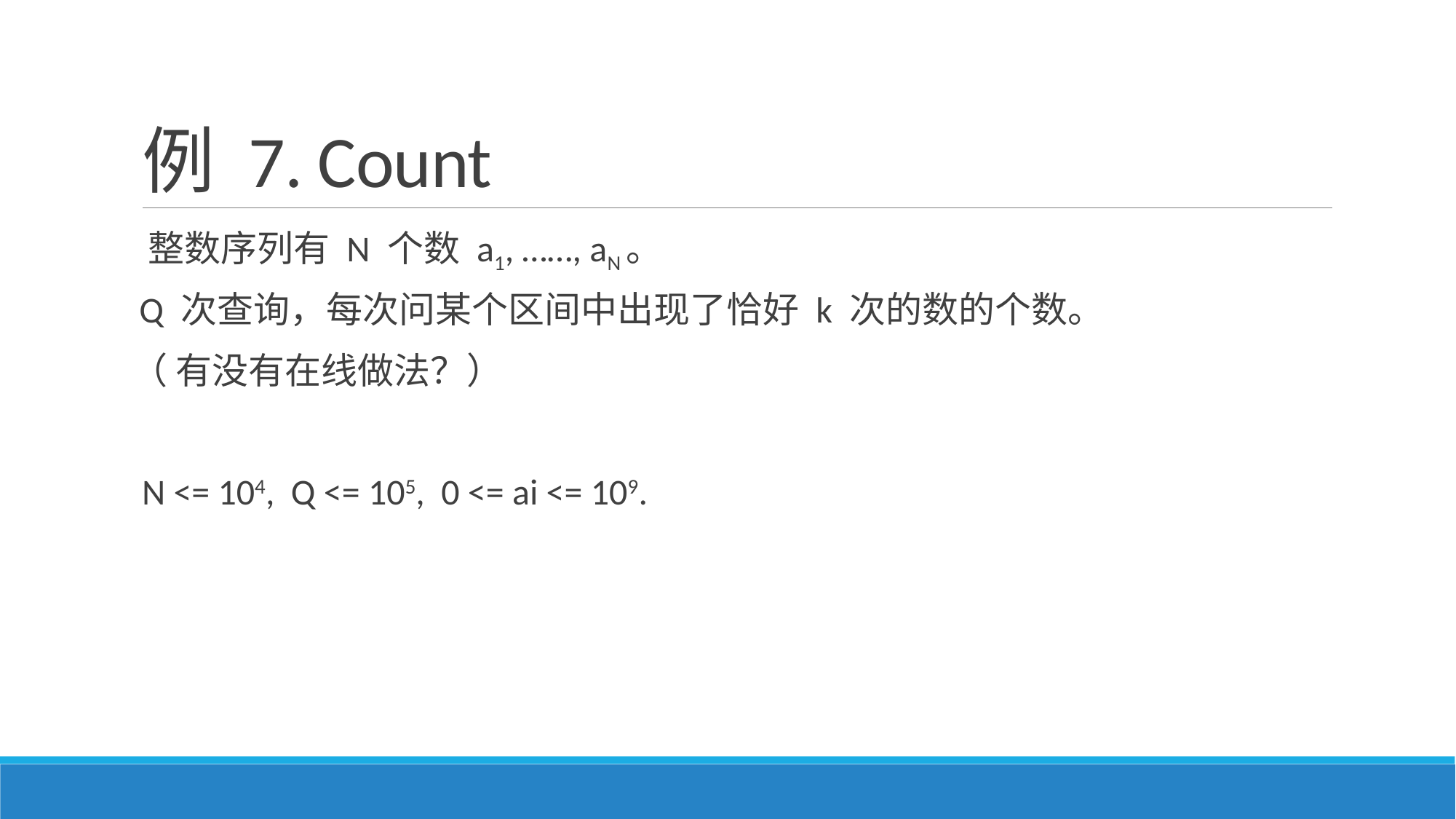

# 例 7. Count
 整数序列有 N 个数 a1, ……, aN。
 Q 次查询，每次问某个区间中出现了恰好 k 次的数的个数。
（ 有没有在线做法？）

N <= 104,  Q <= 105,  0 <= ai <= 109.